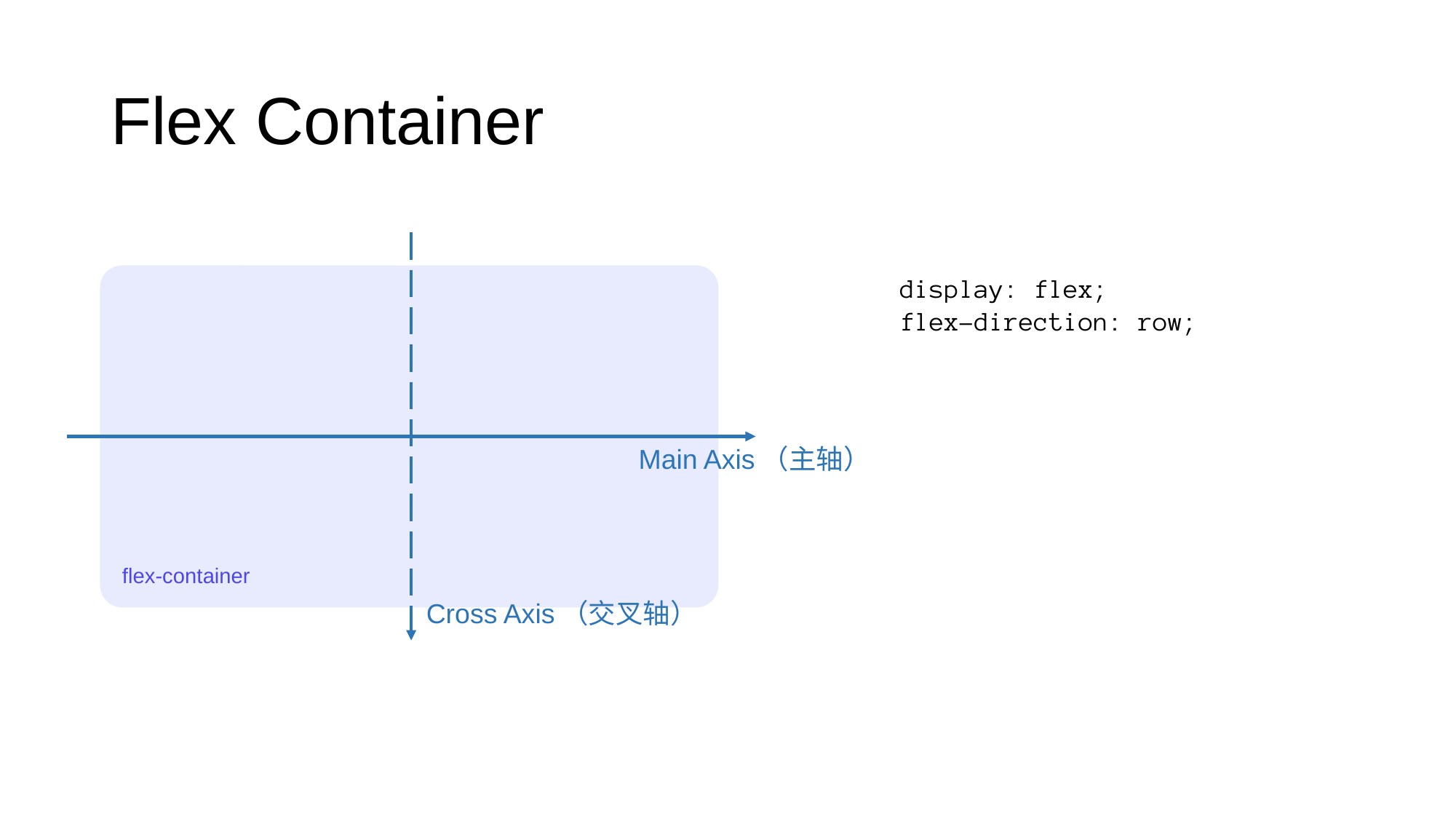

# Flex Container

display: flex;
flex-direction: row;
Main Axis（主轴）
flex-container
Cross Axis（交叉轴）